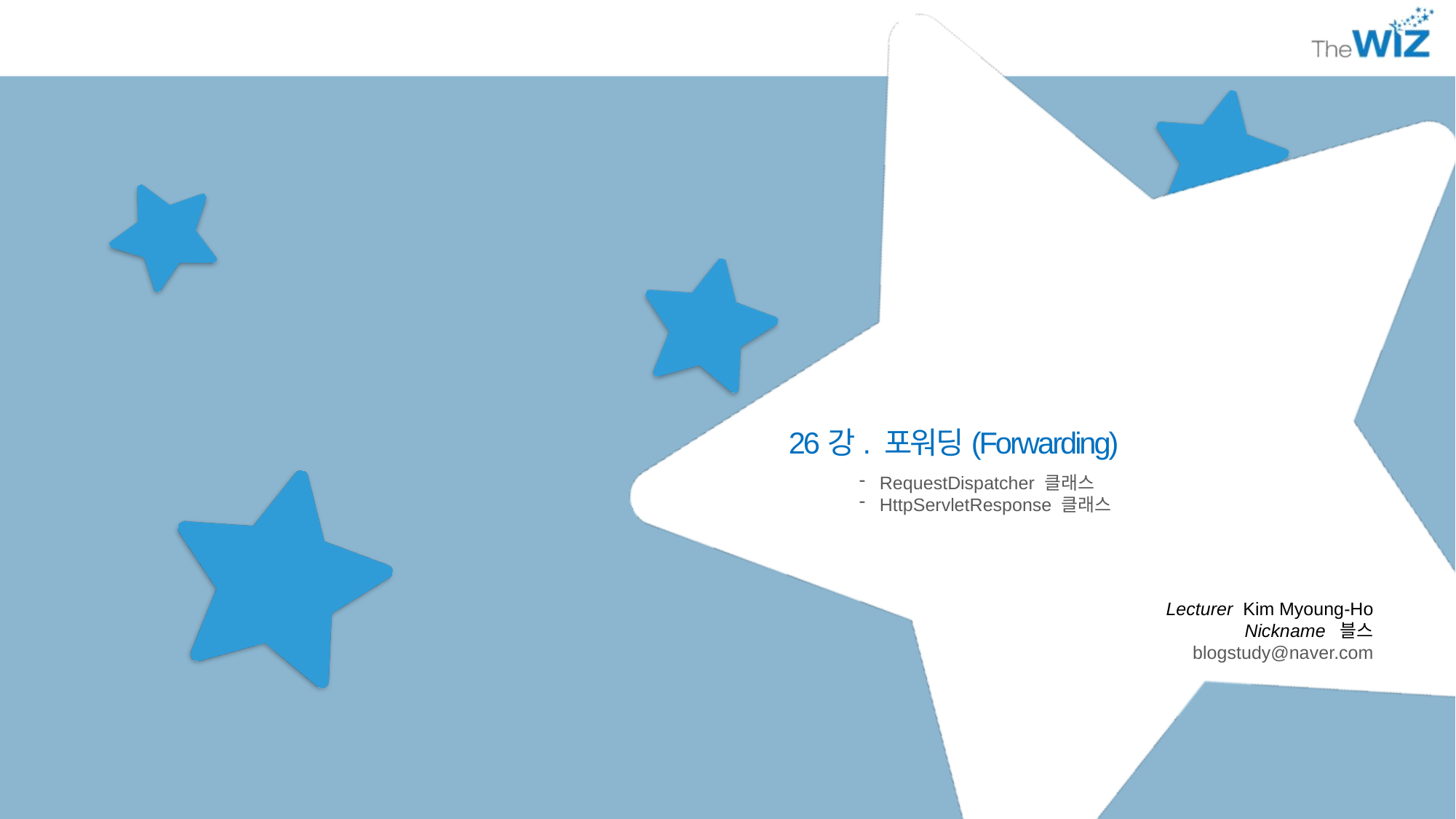

26강. 포워딩(Forwarding)
RequestDispatcher 클래스
HttpServletResponse 클래스
Lecturer  Kim Myoung-Ho
Nickname  블스
blogstudy@naver.com